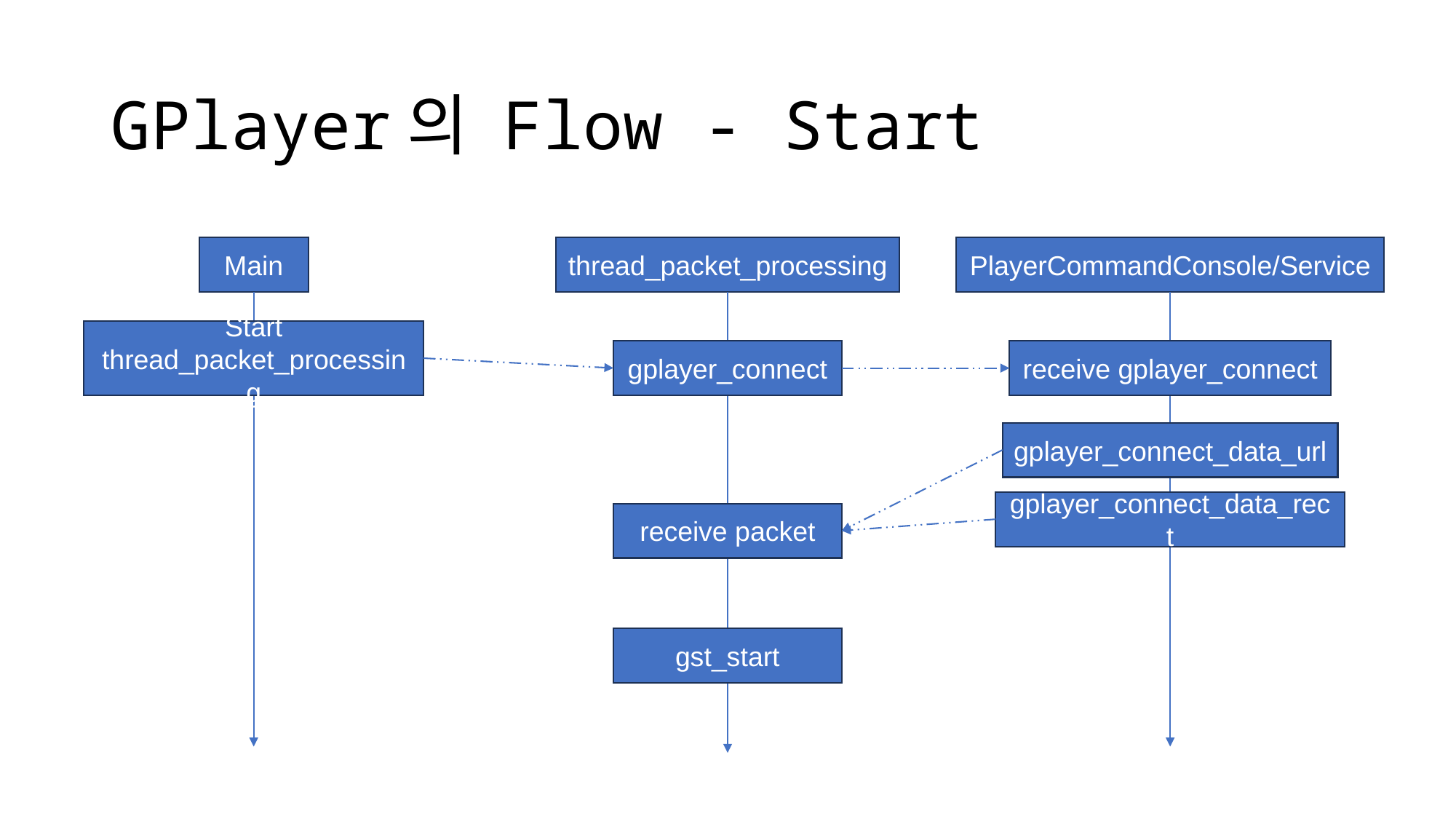

# GPlayer의 Flow - Start
Main
thread_packet_processing
PlayerCommandConsole/Service
Start
thread_packet_processing
gplayer_connect
receive gplayer_connect
gplayer_connect_data_url
gplayer_connect_data_rect
receive packet
gst_start